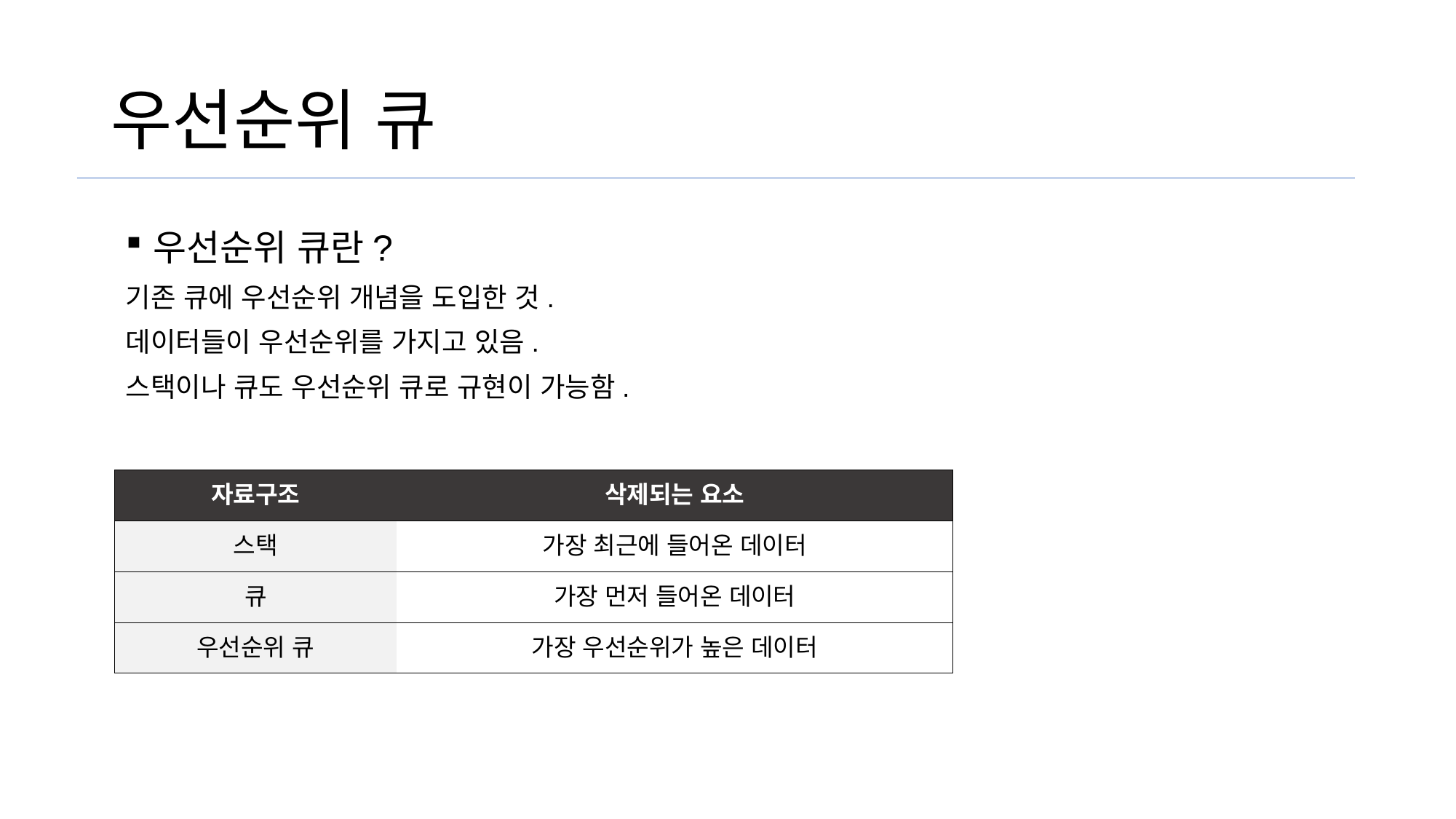

# 우선순위 큐
우선순위 큐란?
기존 큐에 우선순위 개념을 도입한 것.
데이터들이 우선순위를 가지고 있음.
스택이나 큐도 우선순위 큐로 규현이 가능함.
| 자료구조 | 삭제되는 요소 |
| --- | --- |
| 스택 | 가장 최근에 들어온 데이터 |
| 큐 | 가장 먼저 들어온 데이터 |
| 우선순위 큐 | 가장 우선순위가 높은 데이터 |